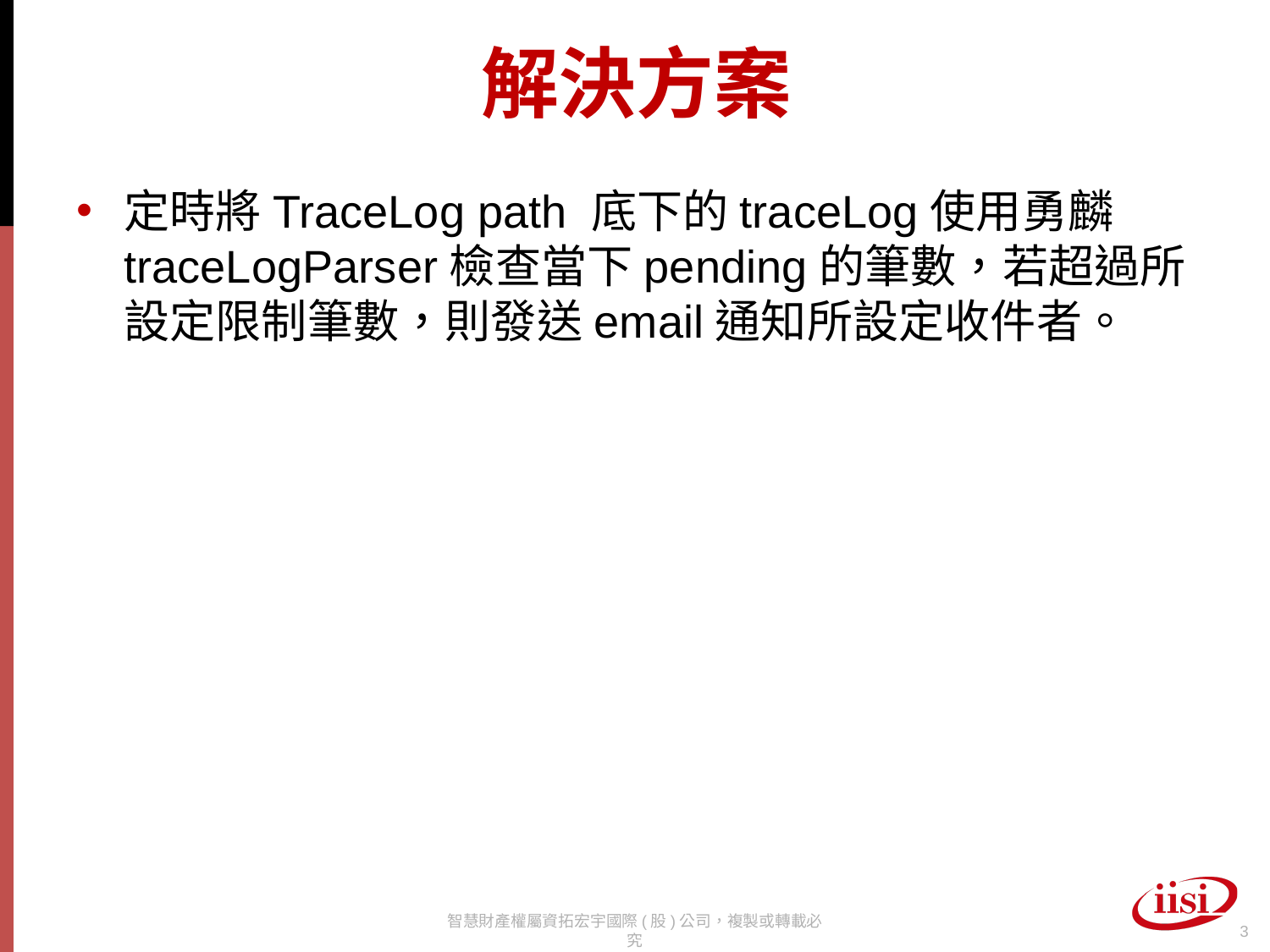

# 解決方案
定時將TraceLog path 底下的traceLog使用勇麟traceLogParser檢查當下pending的筆數，若超過所設定限制筆數，則發送email通知所設定收件者。

智慧財產權屬資拓宏宇國際(股)公司，複製或轉載必究
3